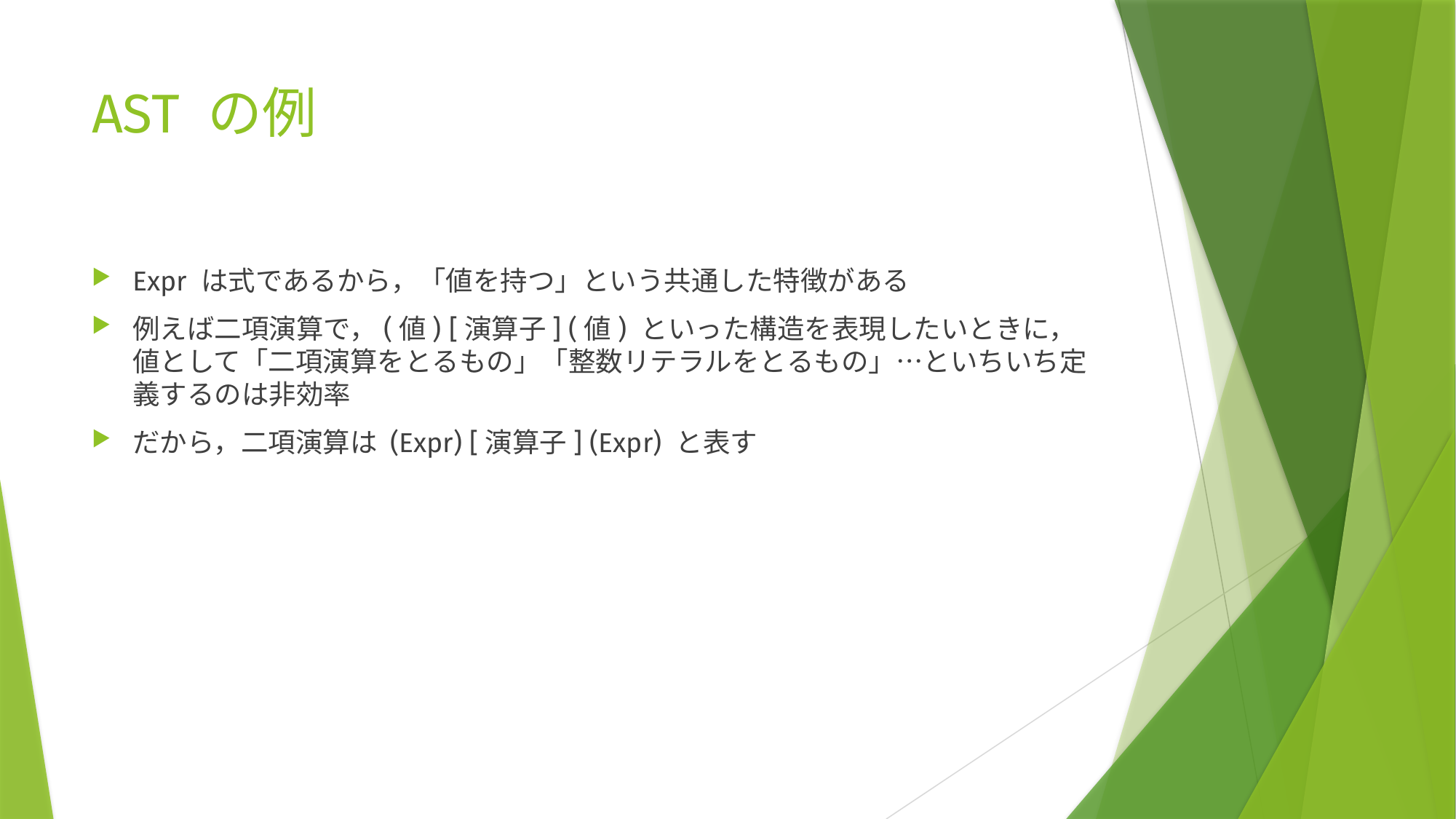

# AST の例
Expr は式であるから，「値を持つ」という共通した特徴がある
例えば二項演算で，(値) [演算子] (値) といった構造を表現したいときに，値として「二項演算をとるもの」「整数リテラルをとるもの」…といちいち定義するのは非効率
だから，二項演算は (Expr) [演算子] (Expr) と表す